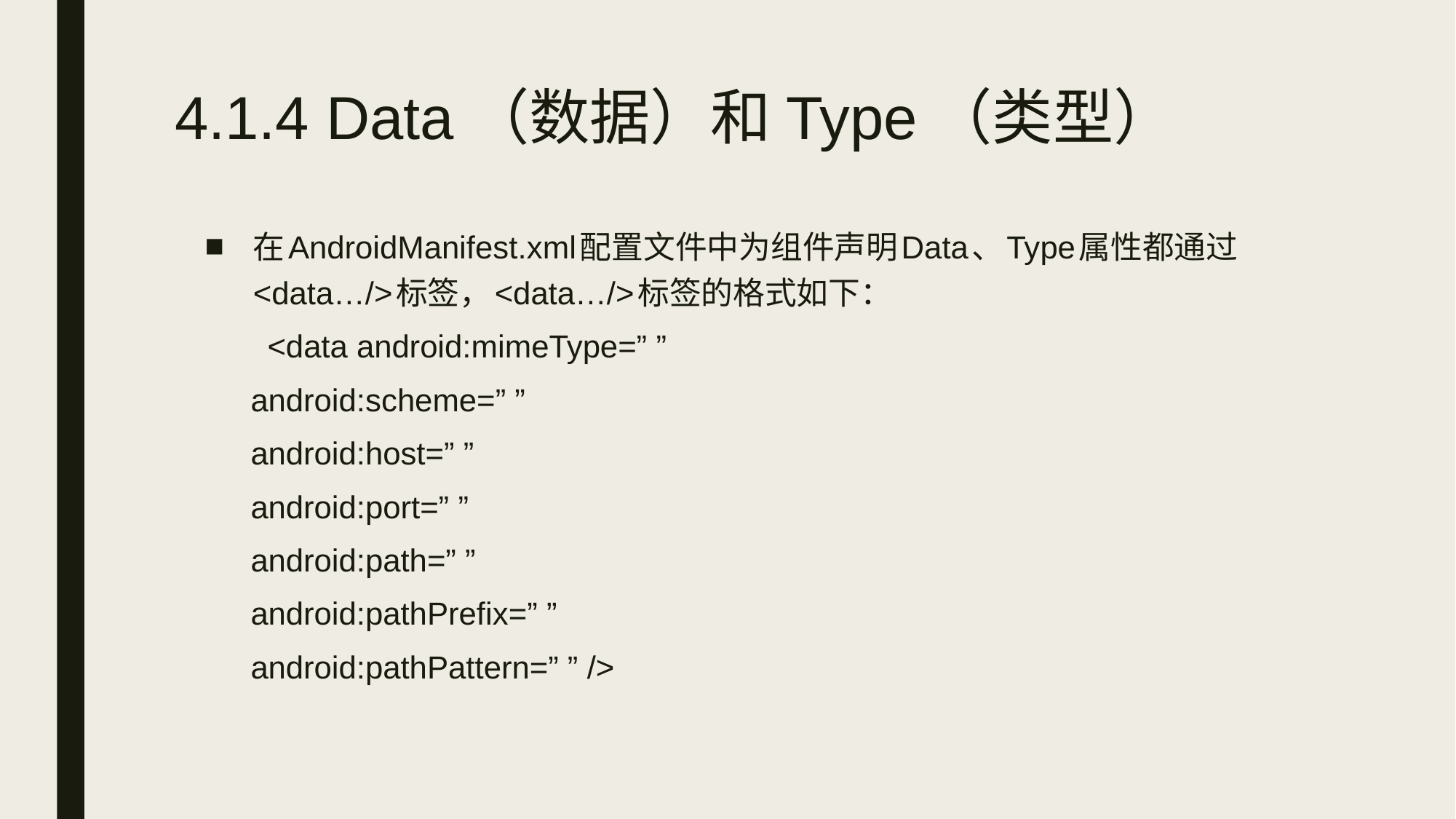

# 4.1.4 Data（数据）和Type（类型）
在AndroidManifest.xml配置文件中为组件声明Data、Type属性都通过<data…/>标签，<data…/>标签的格式如下：
       <data android:mimeType=” ”
    	android:scheme=” ”
    	android:host=” ”
	android:port=” ”
	android:path=” ”
	android:pathPrefix=” ”
	android:pathPattern=” ” />